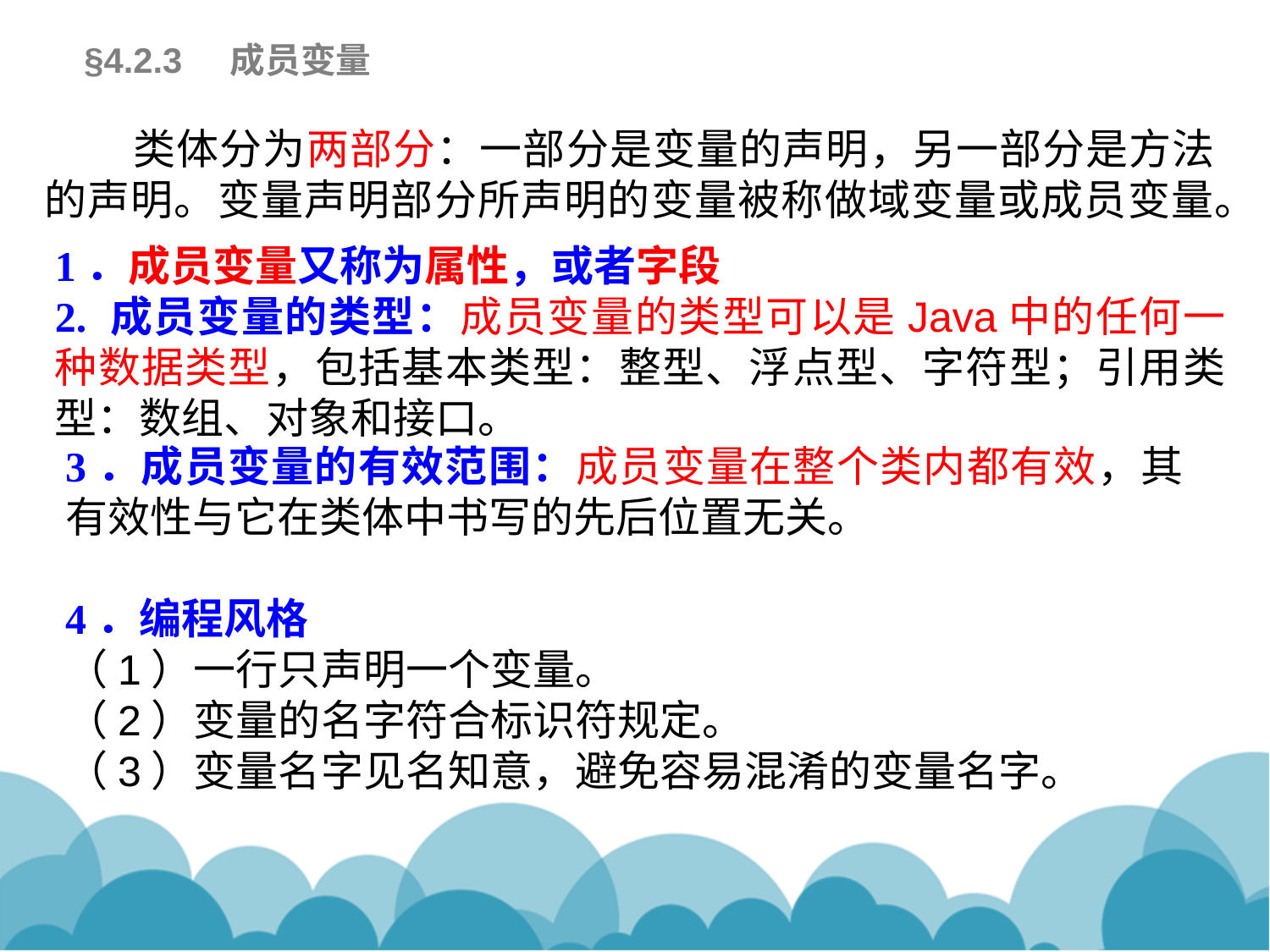

§4.2.3    成员变量
         类体分为两部分：一部分是变量的声明，另一部分是方法的声明。变量声明部分所声明的变量被称做域变量或成员变量。
1．成员变量又称为属性，或者字段
2. 成员变量的类型：成员变量的类型可以是Java中的任何一种数据类型，包括基本类型：整型、浮点型、字符型；引用类型：数组、对象和接口。
3．成员变量的有效范围：成员变量在整个类内都有效，其有效性与它在类体中书写的先后位置无关。

4．编程风格
（1）一行只声明一个变量。
（2）变量的名字符合标识符规定。
（3）变量名字见名知意，避免容易混淆的变量名字。
9